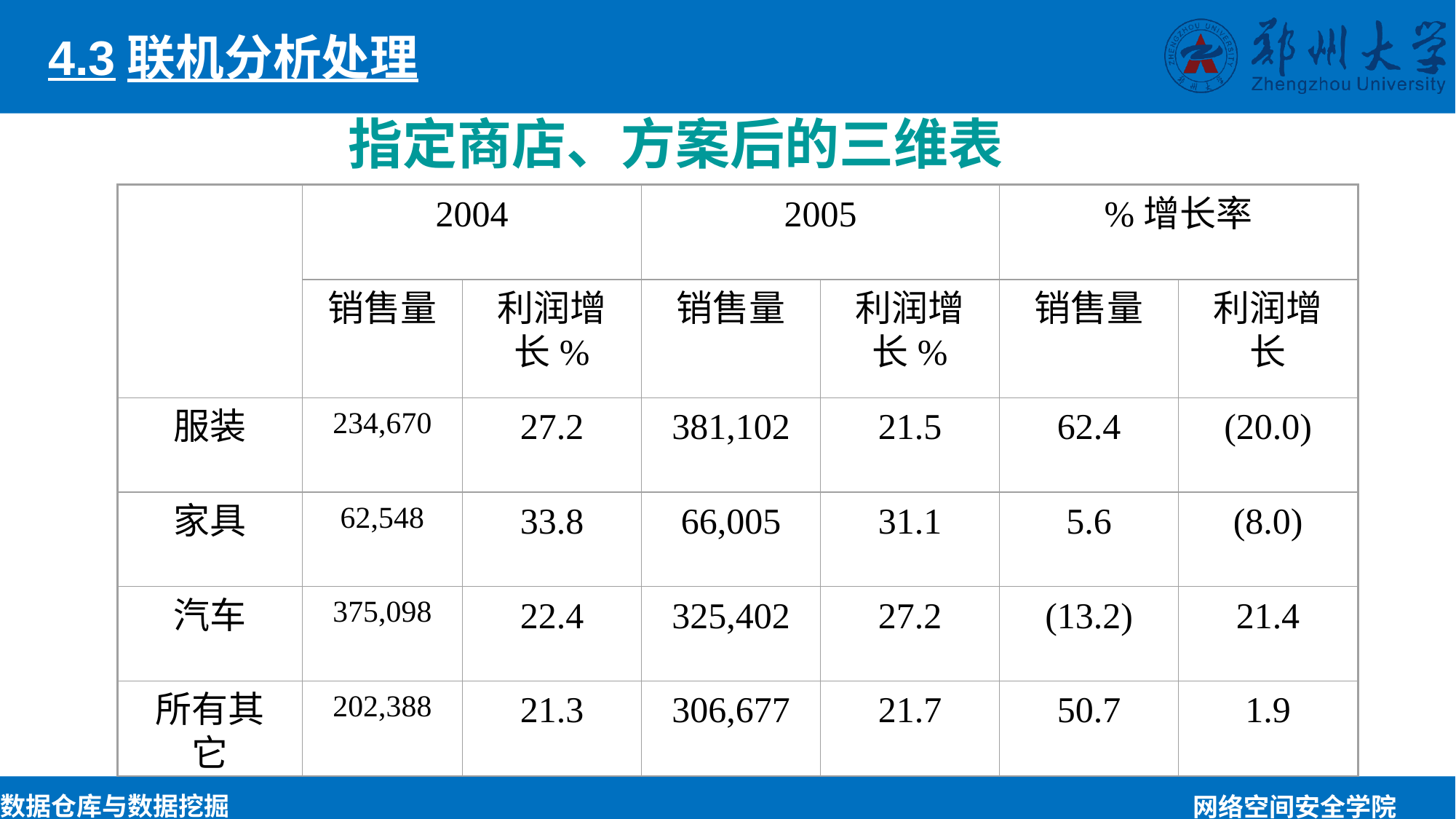

4.3联机分析处理
指定商店、方案后的三维表

2004

2005

%增长率

销售量

利润增长%

销售量

利润增长%

销售量

利润增长

服装

234,670

27.2

381,102

21.5

62.4

(20.0)

家具

62,548

33.8

66,005

31.1

5.6

(8.0)

汽车

375,098

22.4

325,402

27.2

(13.2)

21.4

所有其它

202,388

21.3

306,677

21.7

50.7

1.9